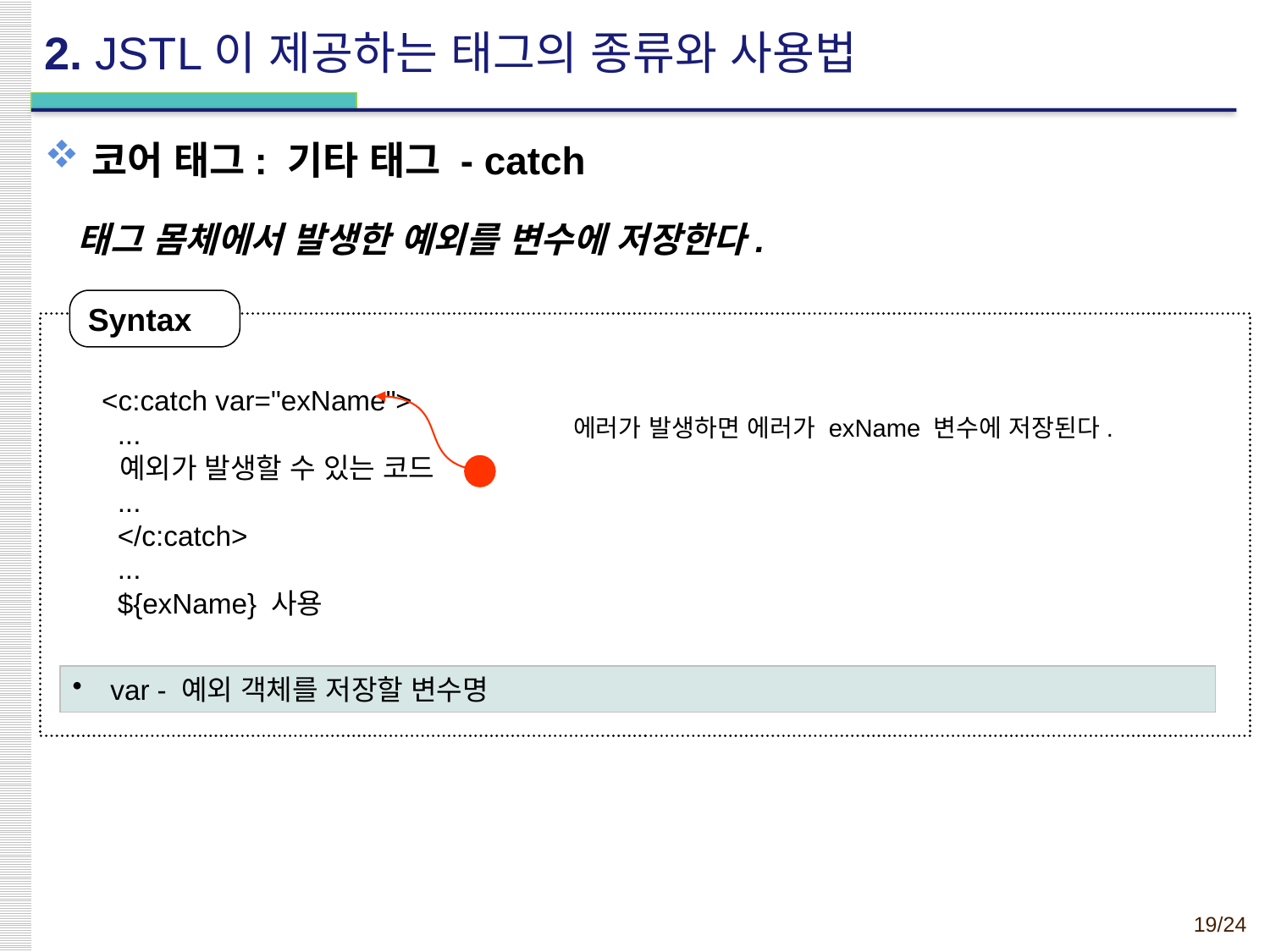

# 2. JSTL이 제공하는 태그의 종류와 사용법
코어 태그: 기타 태그 - catch

태그 몸체에서 발생한 예외를 변수에 저장한다.
Syntax

 <c:catch var="exName">
   ...
   예외가 발생할 수 있는 코드
   ...
   </c:catch>
   ...
   ${exName} 사용

에러가 발생하면 에러가 exName 변수에 저장된다.

 var - 예외 객체를 저장할 변수명